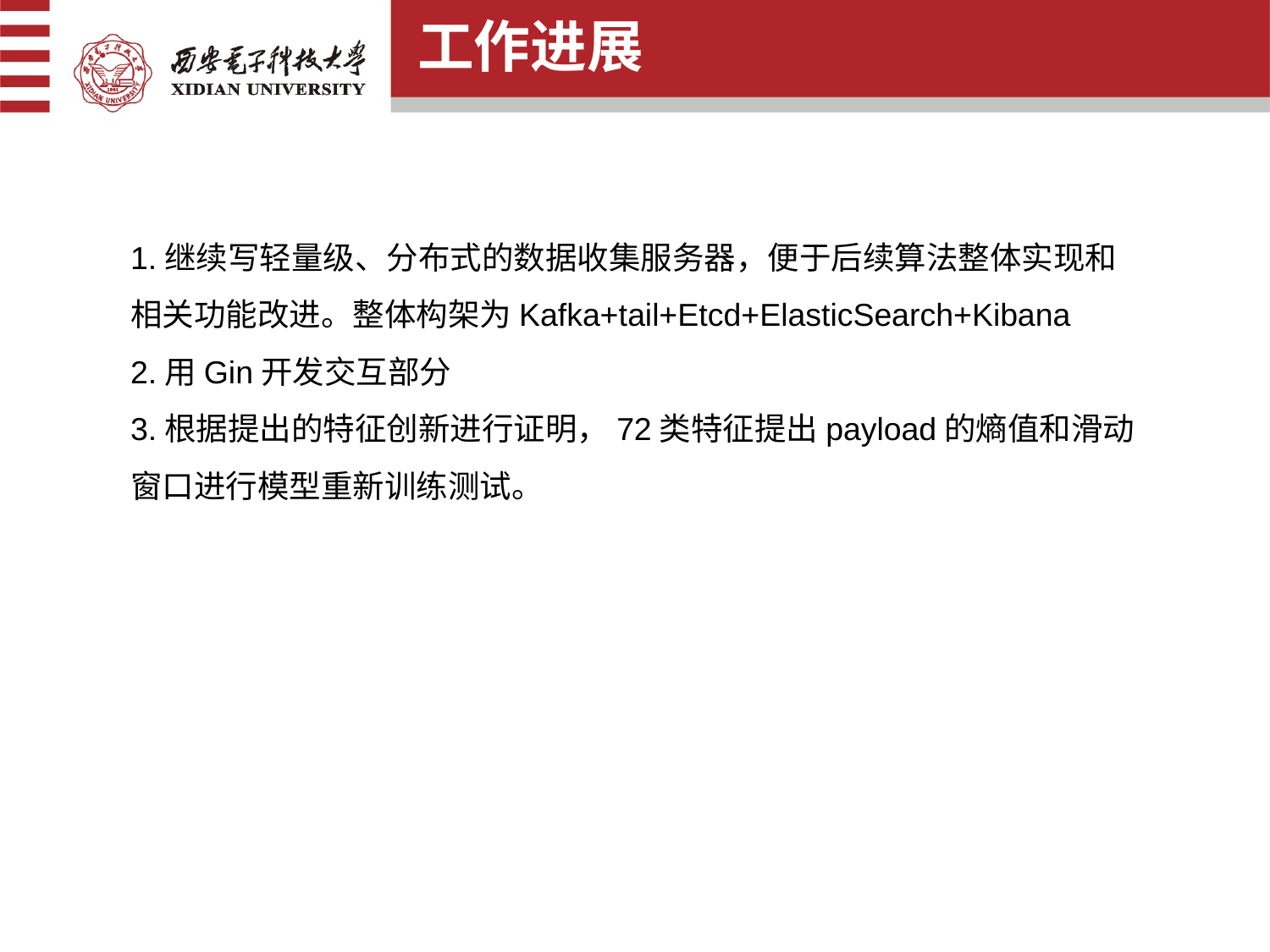

工作进展
1.继续写轻量级、分布式的数据收集服务器，便于后续算法整体实现和相关功能改进。整体构架为Kafka+tail+Etcd+ElasticSearch+Kibana
2.用Gin开发交互部分
3.根据提出的特征创新进行证明，72类特征提出payload的熵值和滑动窗口进行模型重新训练测试。